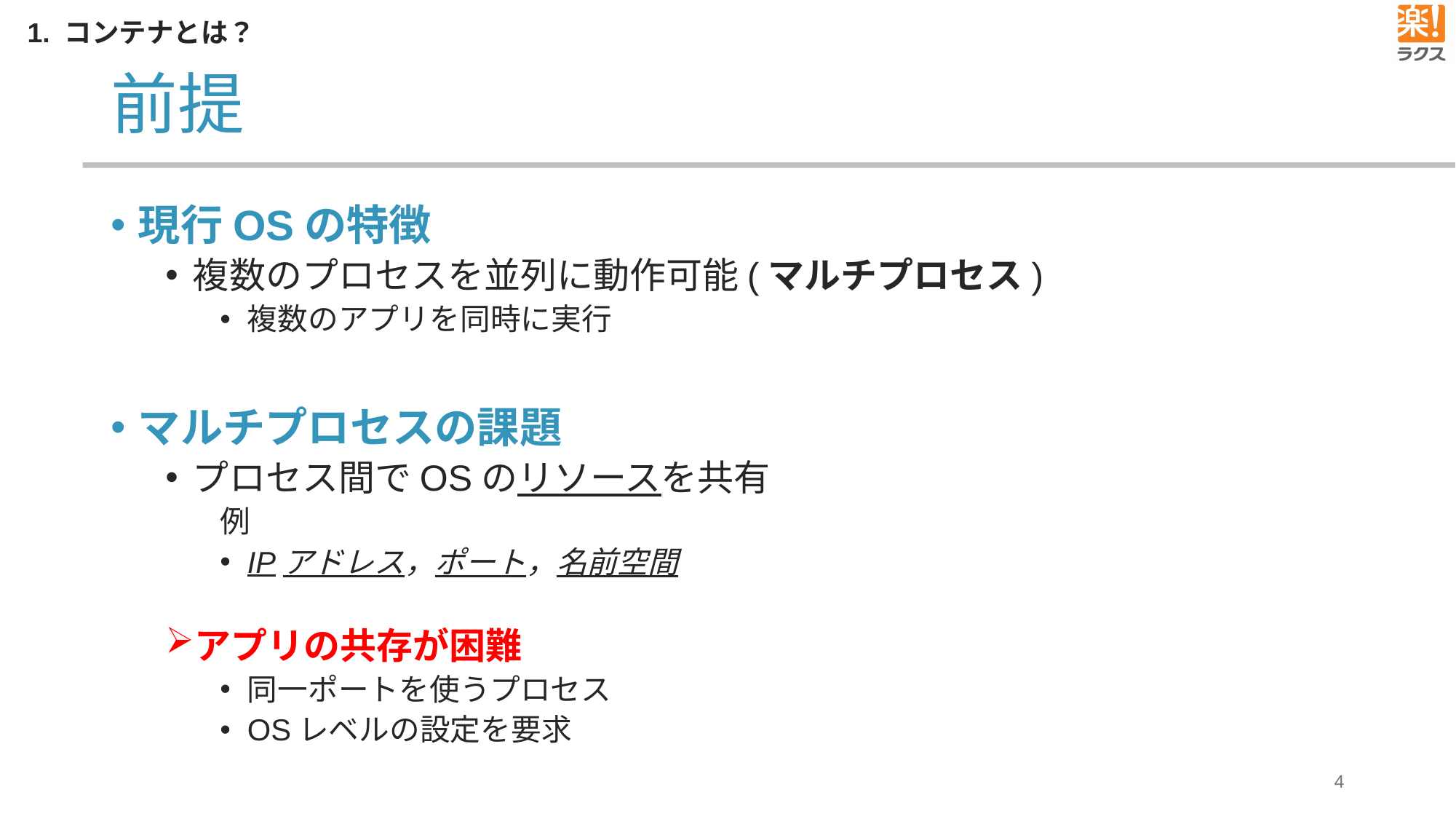

1. コンテナとは？
# 前提
現行OSの特徴
複数のプロセスを並列に動作可能(マルチプロセス)
複数のアプリを同時に実行

マルチプロセスの課題
プロセス間でOSのリソースを共有
例
IPアドレス，ポート，名前空間

アプリの共存が困難
同一ポートを使うプロセス
OSレベルの設定を要求
4